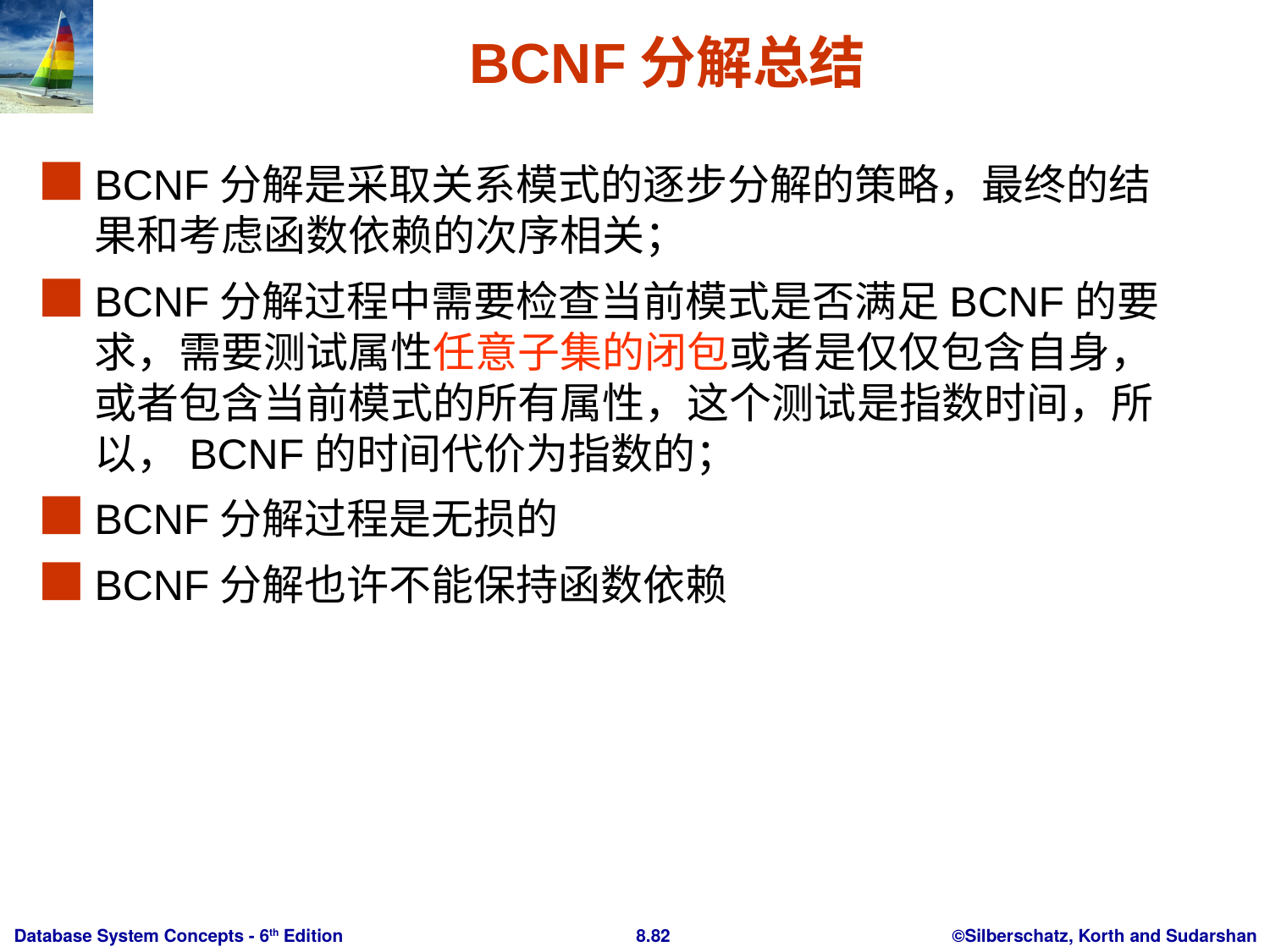

# BCNF分解总结
BCNF分解是采取关系模式的逐步分解的策略，最终的结果和考虑函数依赖的次序相关；
BCNF分解过程中需要检查当前模式是否满足BCNF的要求，需要测试属性任意子集的闭包或者是仅仅包含自身，或者包含当前模式的所有属性，这个测试是指数时间，所以，BCNF的时间代价为指数的；
BCNF分解过程是无损的
BCNF分解也许不能保持函数依赖